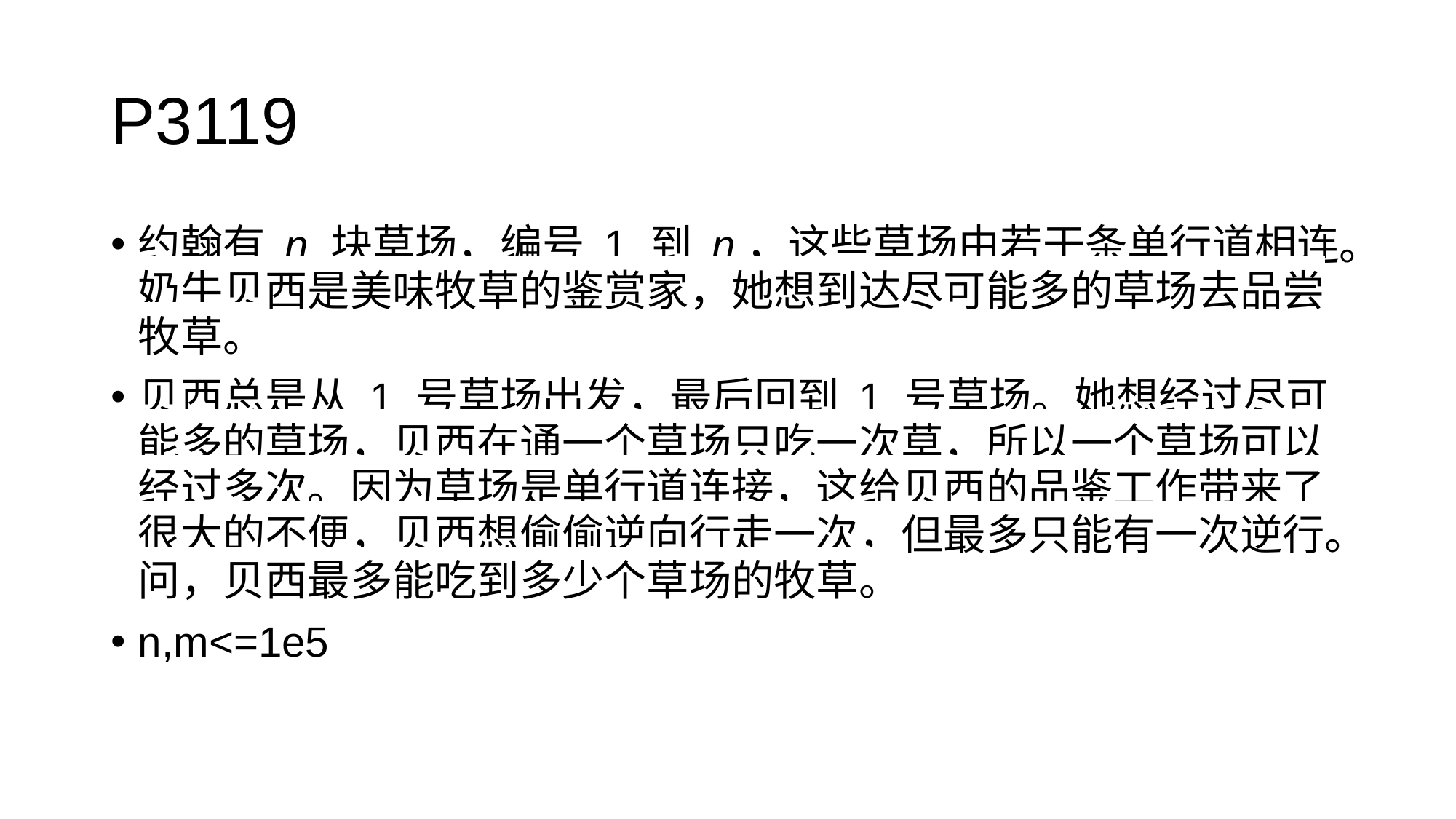

# P3119
约翰有 n 块草场，编号 1 到 n，这些草场由若干条单行道相连。奶牛贝西是美味牧草的鉴赏家，她想到达尽可能多的草场去品尝牧草。
贝西总是从 1 号草场出发，最后回到 1 号草场。她想经过尽可能多的草场，贝西在通一个草场只吃一次草，所以一个草场可以经过多次。因为草场是单行道连接，这给贝西的品鉴工作带来了很大的不便，贝西想偷偷逆向行走一次，但最多只能有一次逆行。问，贝西最多能吃到多少个草场的牧草。
n,m<=1e5